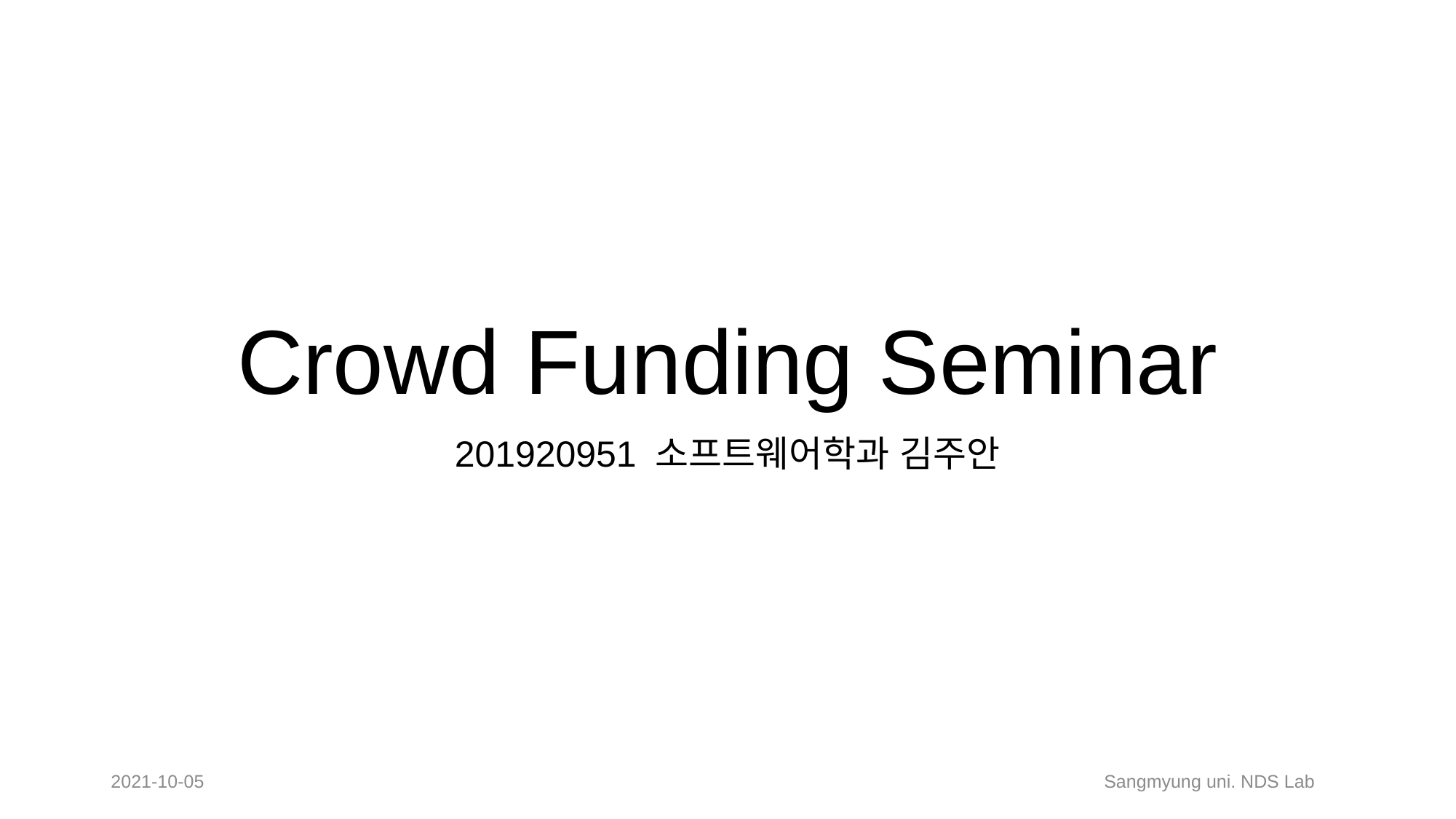

# Crowd Funding Seminar
201920951 소프트웨어학과 김주안
Sangmyung uni. NDS Lab
2021-10-05